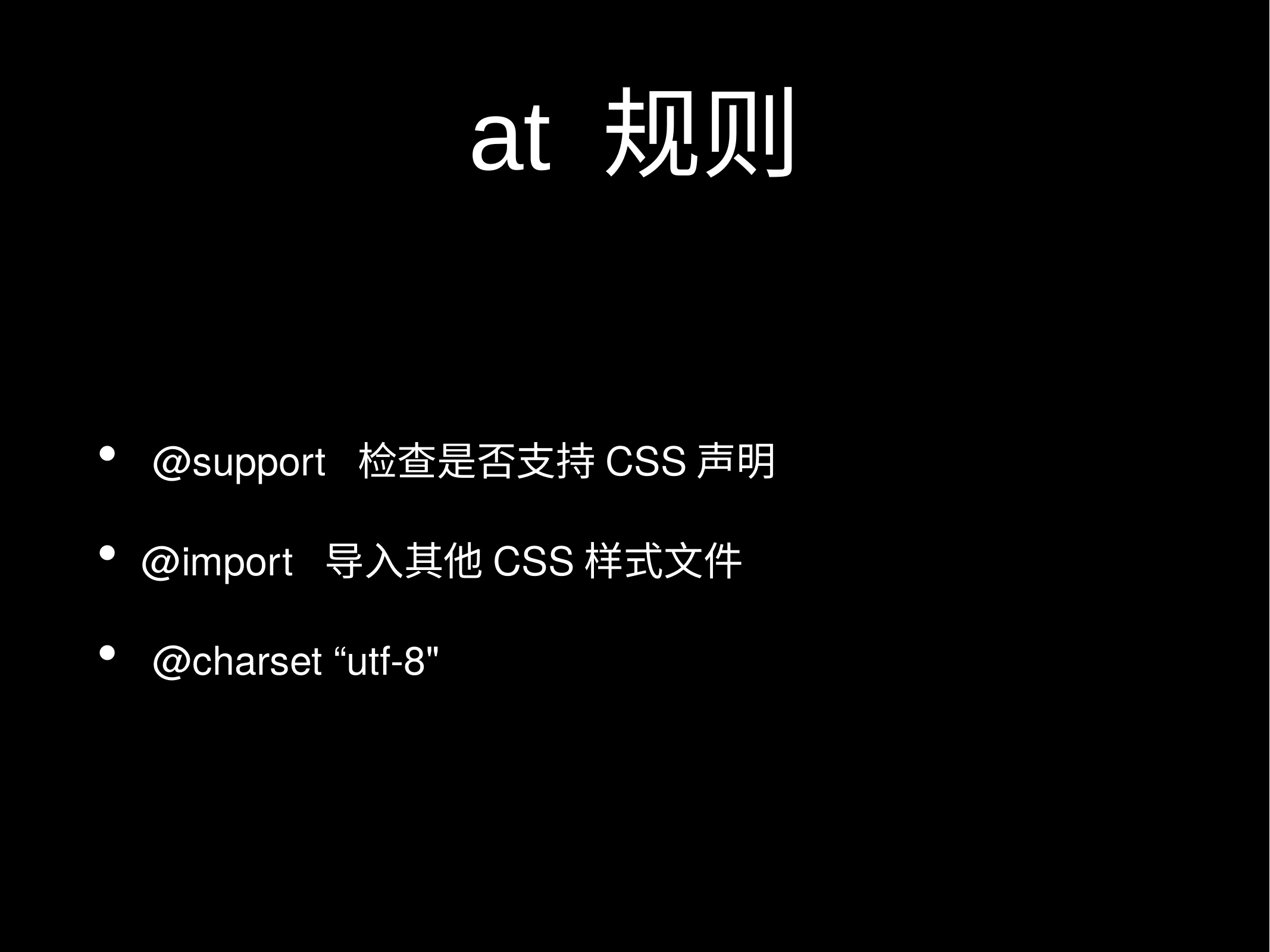

# at 规则
 @support  检查是否支持CSS声明
@import  导入其他CSS样式文件
 @charset “utf-8"